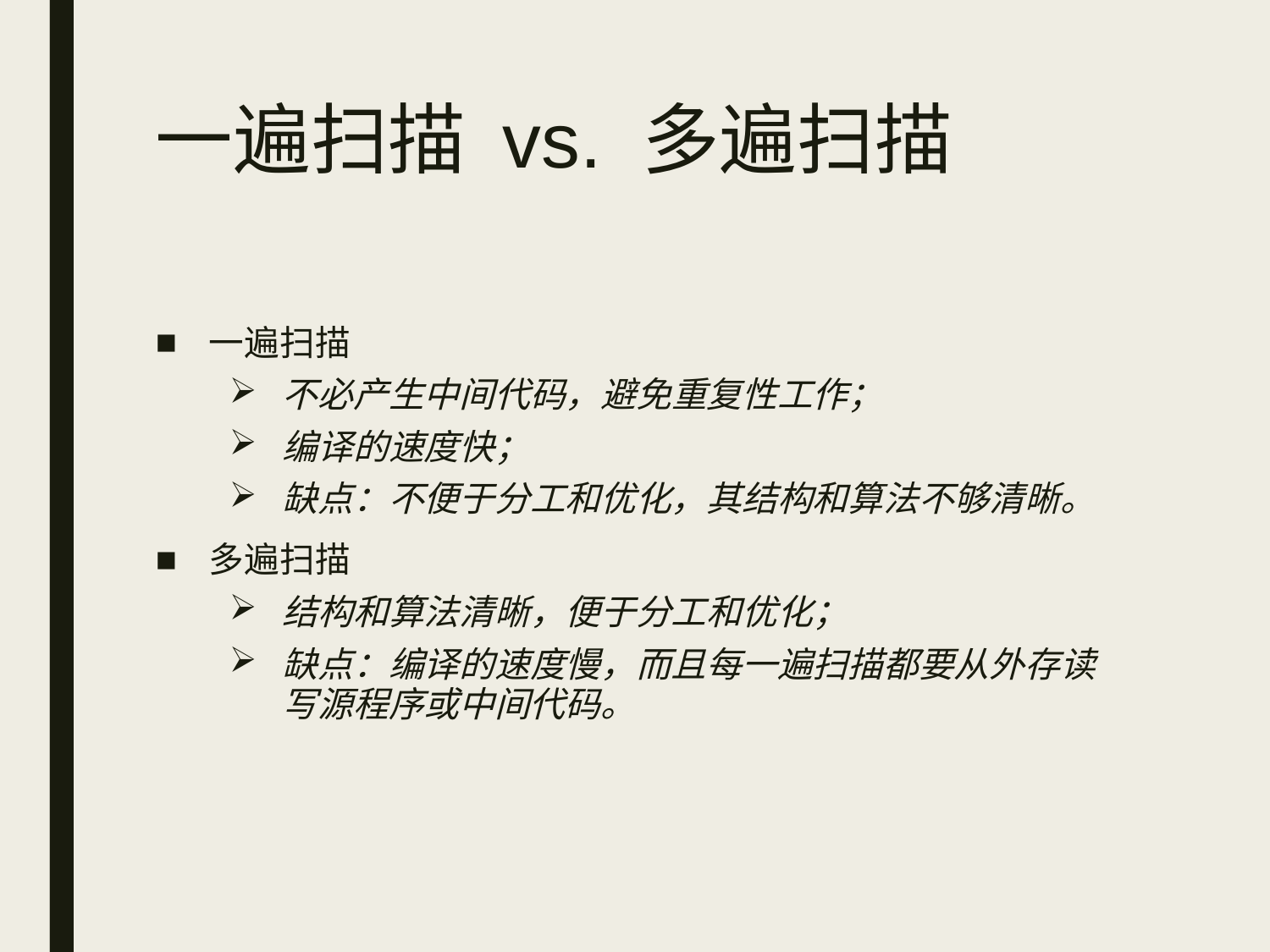

# 一遍扫描 vs. 多遍扫描
一遍扫描
不必产生中间代码，避免重复性工作；
编译的速度快；
缺点：不便于分工和优化，其结构和算法不够清晰。
多遍扫描
结构和算法清晰，便于分工和优化；
缺点：编译的速度慢，而且每一遍扫描都要从外存读写源程序或中间代码。